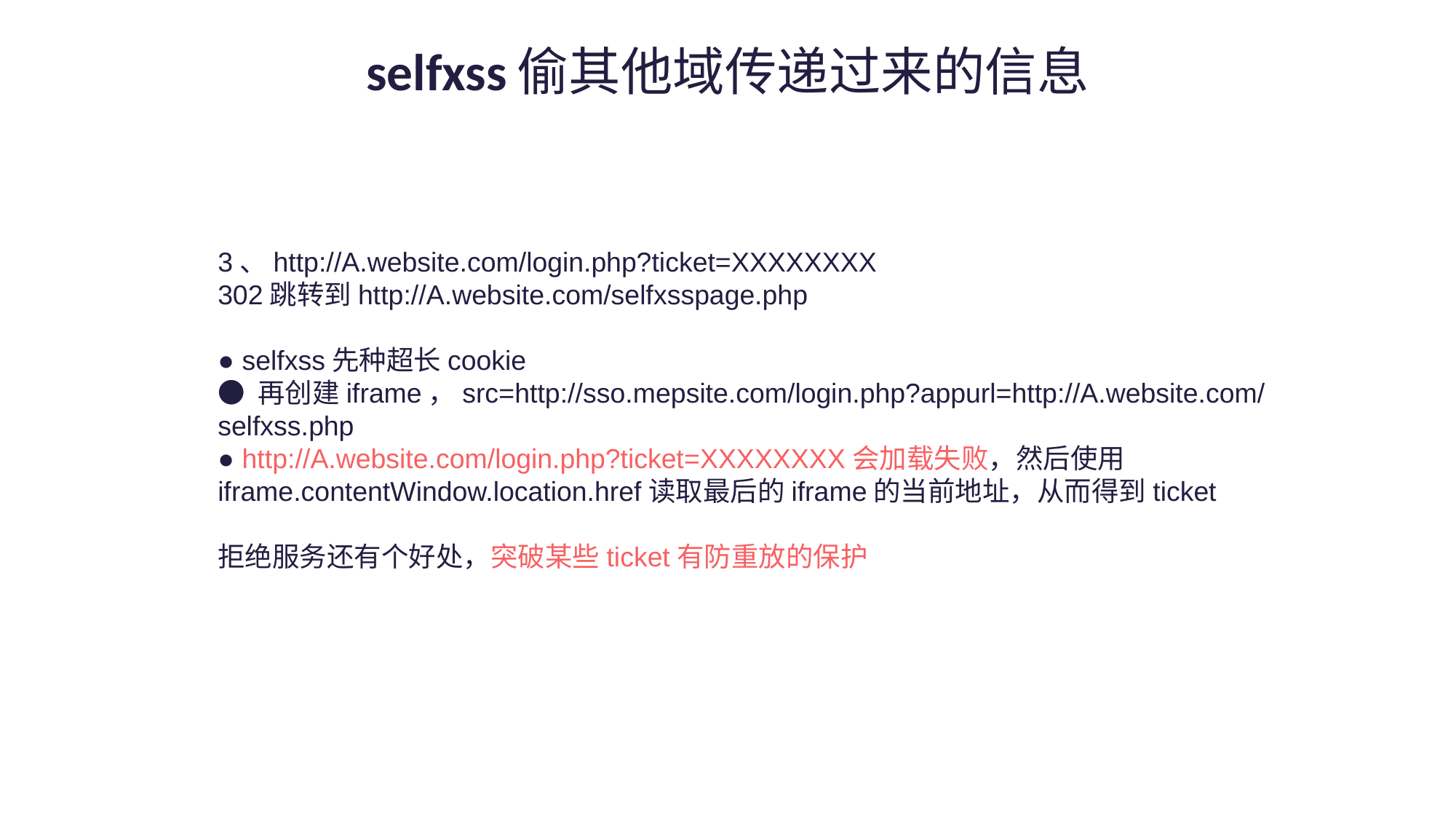

# selfxss偷其他域传递过来的信息
3、http://A.website.com/login.php?ticket=XXXXXXXX 302跳转到http://A.website.com/selfxsspage.php

● selfxss先种超长cookie
● 再创建iframe，src=http://sso.mepsite.com/login.php?appurl=http://A.website.com/selfxss.php
● http://A.website.com/login.php?ticket=XXXXXXXX会加载失败，然后使用iframe.contentWindow.location.href读取最后的iframe的当前地址，从而得到ticket

拒绝服务还有个好处，突破某些ticket有防重放的保护